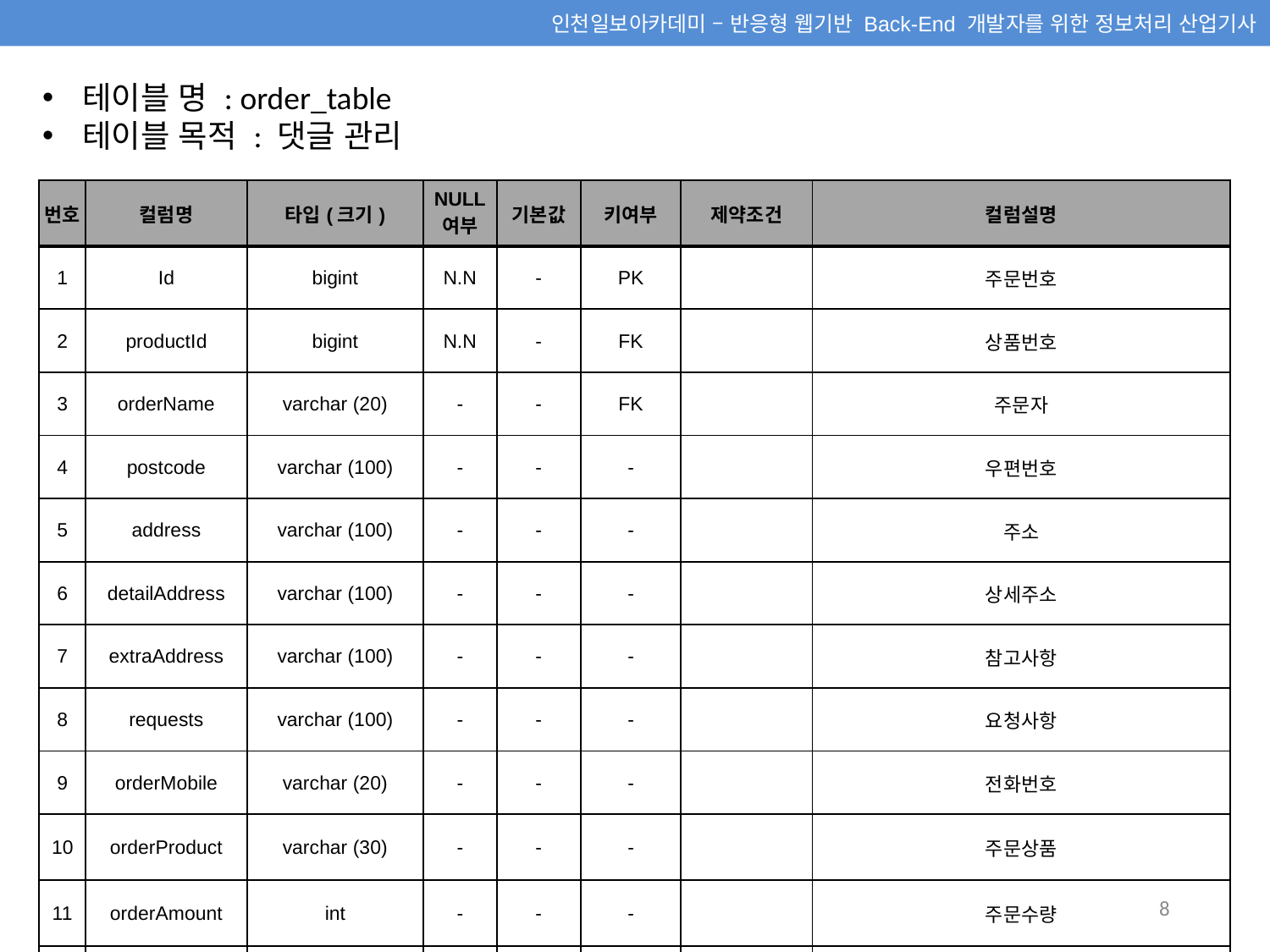

테이블 명 : order_table
테이블 목적 : 댓글 관리
| 번호 | 컬럼명 | 타입(크기) | NULL 여부 | 기본값 | 키여부 | 제약조건 | 컬럼설명 |
| --- | --- | --- | --- | --- | --- | --- | --- |
| 1 | Id | bigint | N.N | - | PK |  | 주문번호 |
| 2 | productId | bigint | N.N | - | FK |  | 상품번호 |
| 3 | orderName | varchar (20) | - | - | FK |  | 주문자 |
| 4 | postcode | varchar (100) | - | - | - |  | 우편번호 |
| 5 | address | varchar (100) | - | - | - |  | 주소 |
| 6 | detailAddress | varchar (100) | - | - | - |  | 상세주소 |
| 7 | extraAddress | varchar (100) | - | - | - |  | 참고사항 |
| 8 | requests | varchar (100) | - | - | - |  | 요청사항 |
| 9 | orderMobile | varchar (20) | - | - | - |  | 전화번호 |
| 10 | orderProduct | varchar (30) | - | - | - |  | 주문상품 |
| 11 | orderAmount | int | - | - | - |  | 주문수량 |
| 12 | orderPrice | int | - | - | - |  | 주문가격 |
| 13 | orderStatus | varchar (20) default "주문접수" | - | - | - |  | 주문상태 |
| 14 | orderCreatedDate | datetime default now() | - | - | - |  | 주문일자 |
8